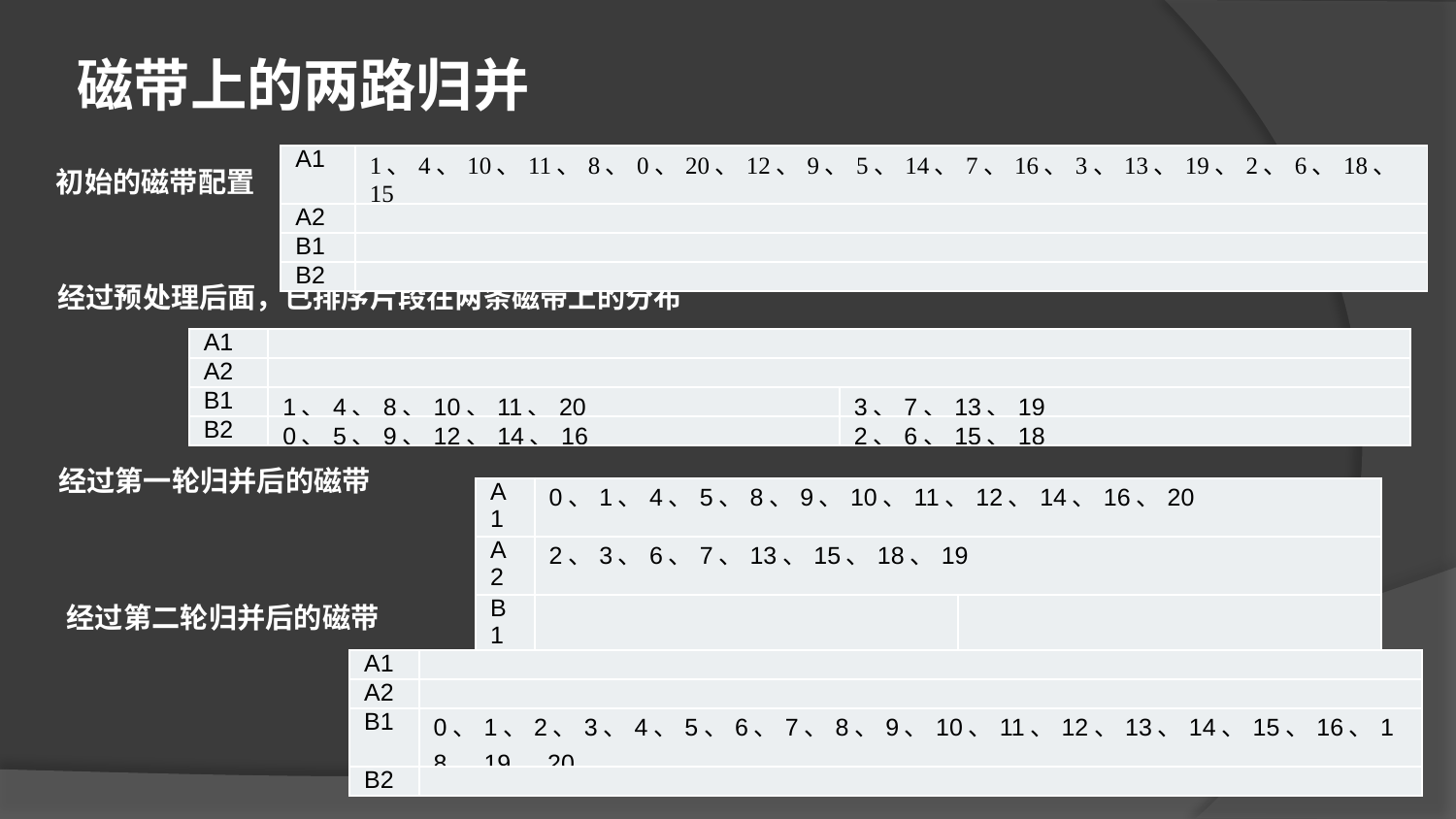

磁带上的两路归并
| A1 | 1、4、10、11、8、0、20、12、9、5、14、7、16、3、13、19、2、6、18、15 |
| --- | --- |
| A2 |  |
| B1 |  |
| B2 |  |
初始的磁带配置
经过预处理后面，已排序片段在两条磁带上的分布
| A1 |  |  |
| --- | --- | --- |
| A2 |  |  |
| B1 | 1、4、8、10、11、20 | 3、7、13、19 |
| B2 | 0、5、9、12、14、16 | 2、6、15、18 |
 经过第一轮归并后的磁带
| A1 | 0、1、4、5、8、9、10、11、12、14、16、20 |  |
| --- | --- | --- |
| A2 | 2、3、6、7、13、15、18、19 |  |
| B1 |  |  |
| B2 |  |  |
 经过第二轮归并后的磁带
| A1 |  |
| --- | --- |
| A2 |  |
| B1 | 0、1、2、3、4、5、6、7、8、9、10、11、12、13、14、15、16、18、19、20 |
| B2 |  |
286